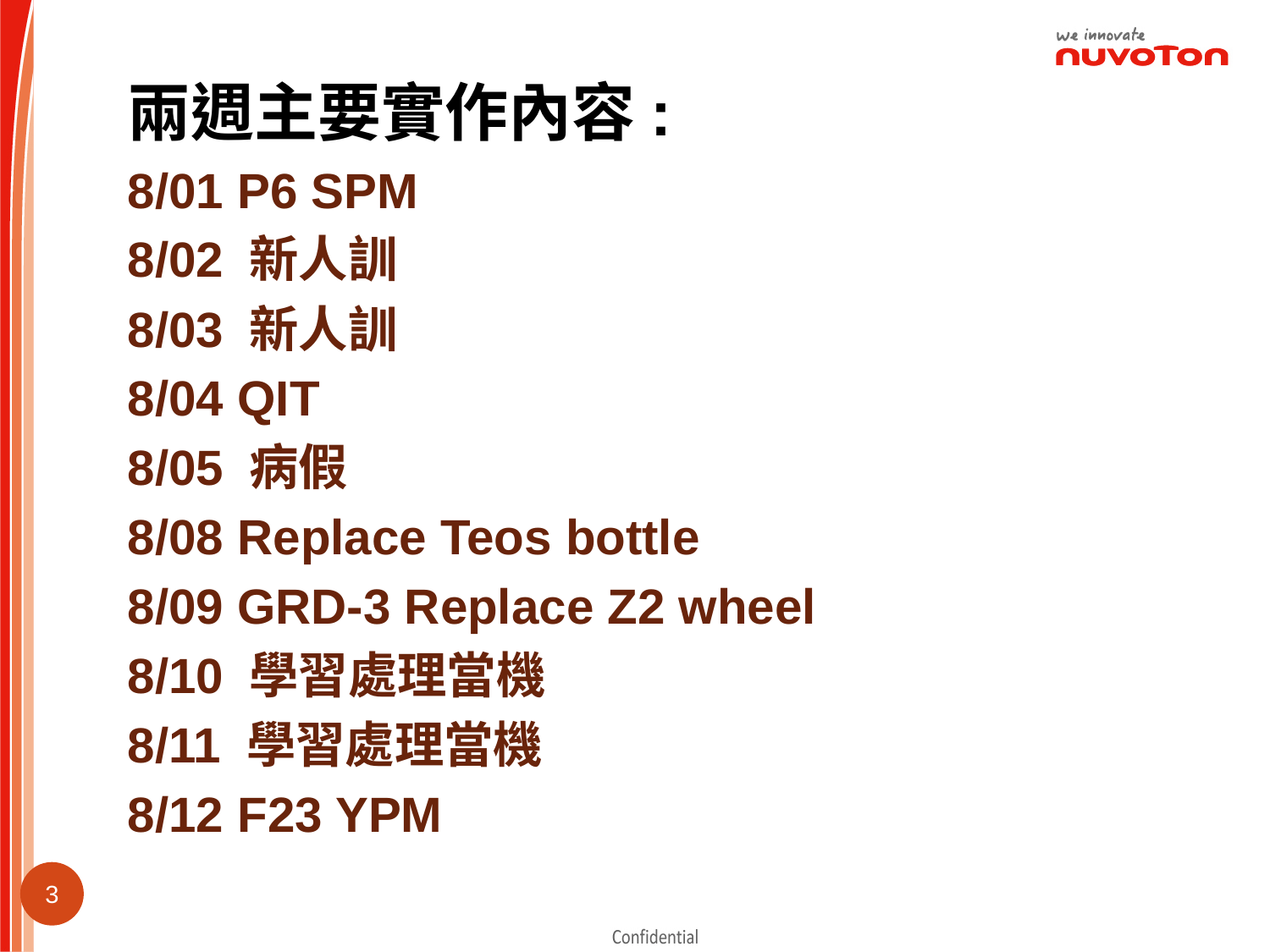

兩週主要實作內容:
8/01 P6 SPM
8/02 新人訓
8/03 新人訓
8/04 QIT
8/05 病假
8/08 Replace Teos bottle
8/09 GRD-3 Replace Z2 wheel
8/10 學習處理當機
8/11 學習處理當機
8/12 F23 YPM

3